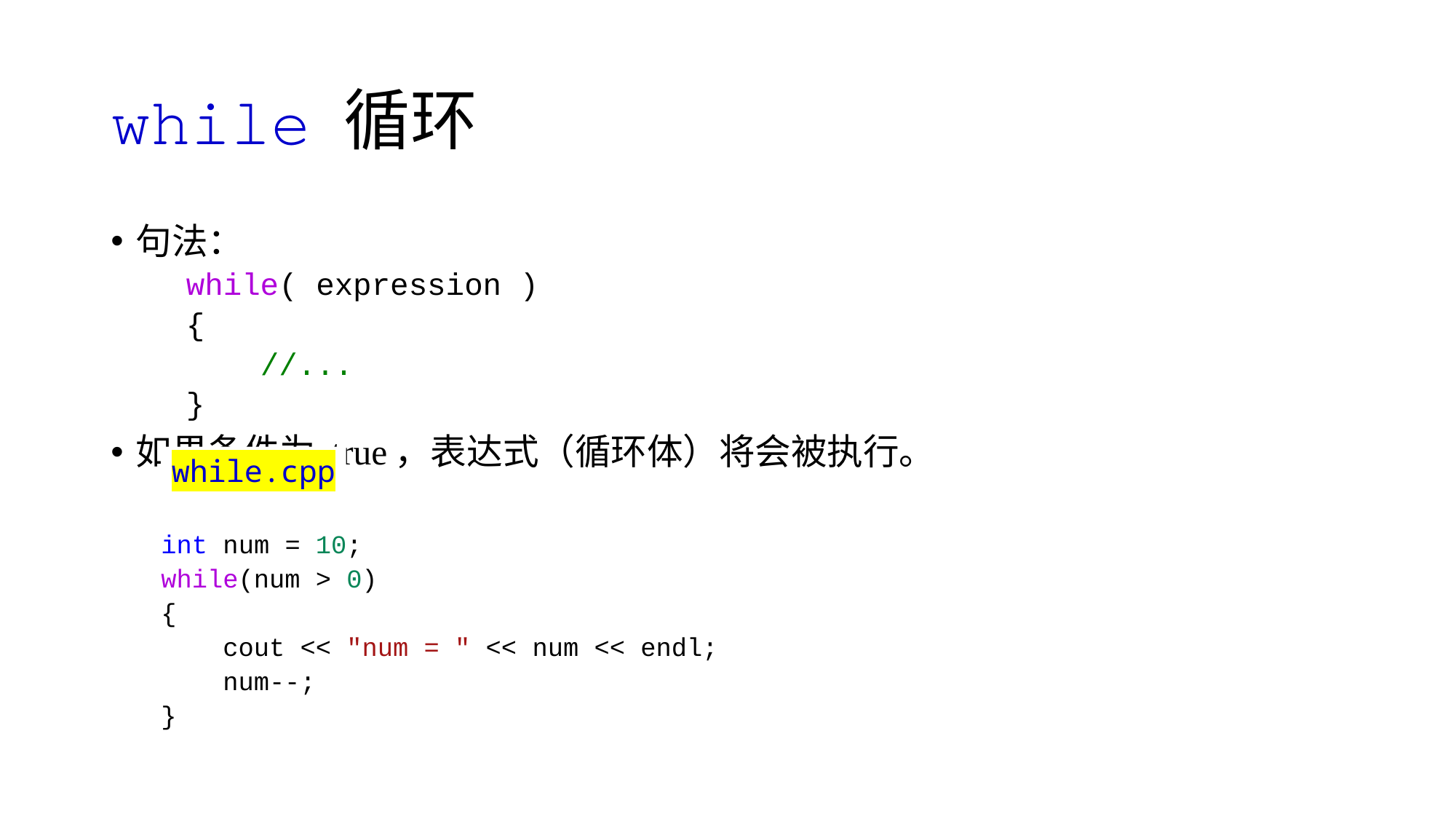

# while 循环
句法：
while( expression )
{
    //...
}
如果条件为 true，表达式（循环体）将会被执行。

int num = 10;
while(num > 0)
{
    cout << "num = " << num << endl;
    num--;
}
while.cpp